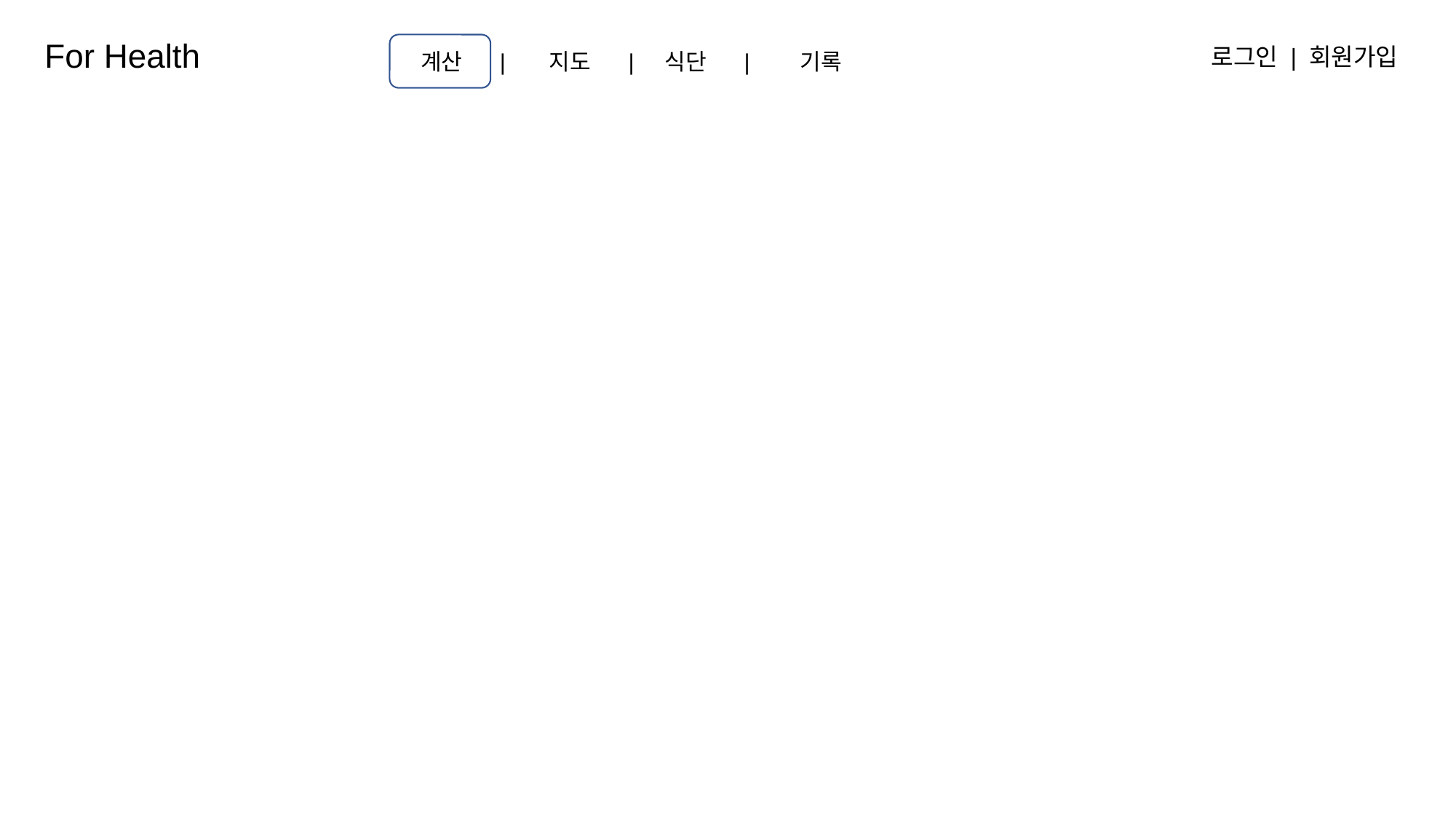

For Health

로그인 | 회원가입
계산     |      지도     |    식단     |       기록